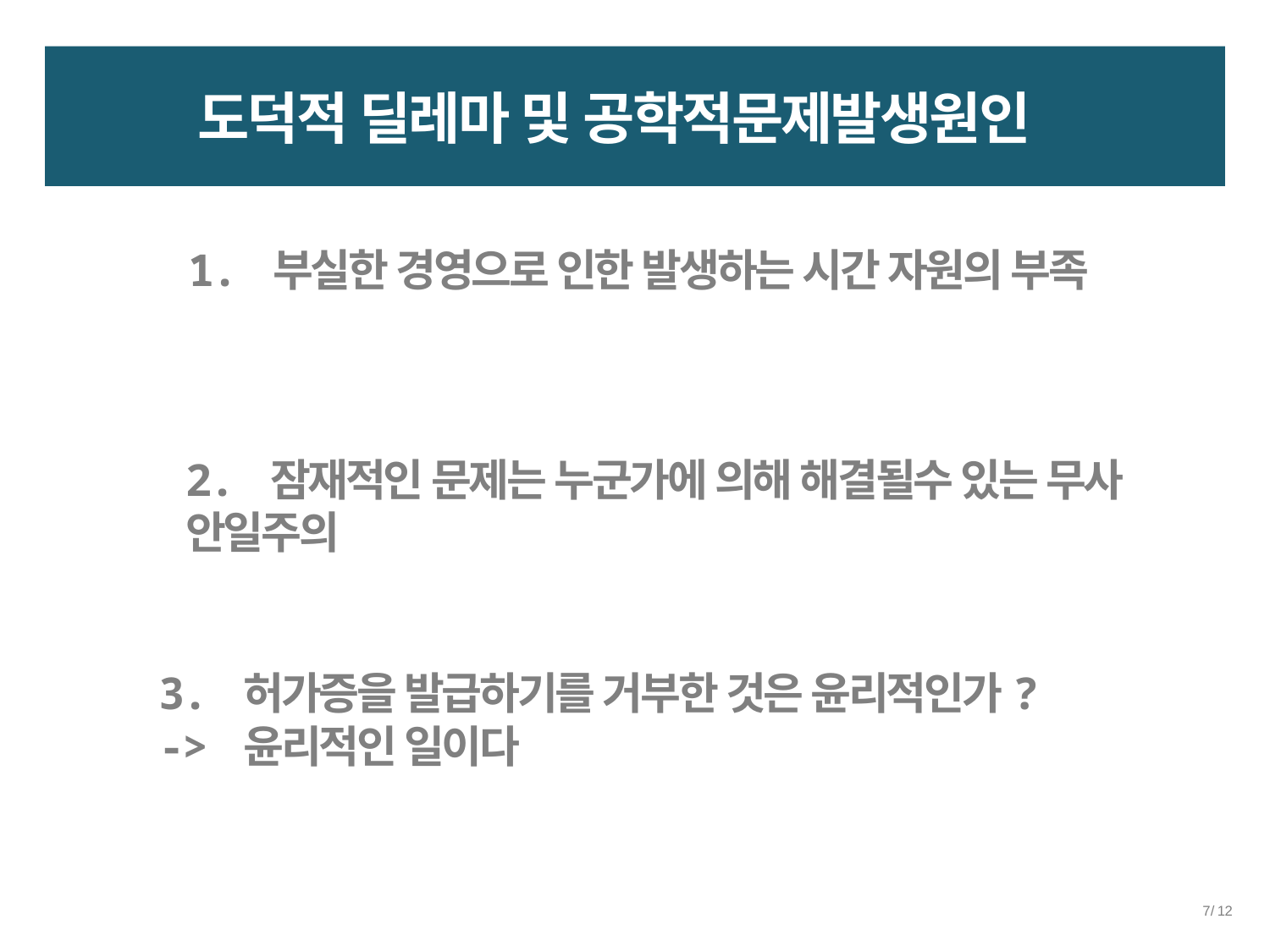

도덕적 딜레마 및 공학적문제발생원인
1. 부실한 경영으로 인한 발생하는 시간 자원의 부족
2. 잠재적인 문제는 누군가에 의해 해결될수 있는 무사
안일주의
3. 허가증을 발급하기를 거부한 것은 윤리적인가?
-> 윤리적인 일이다